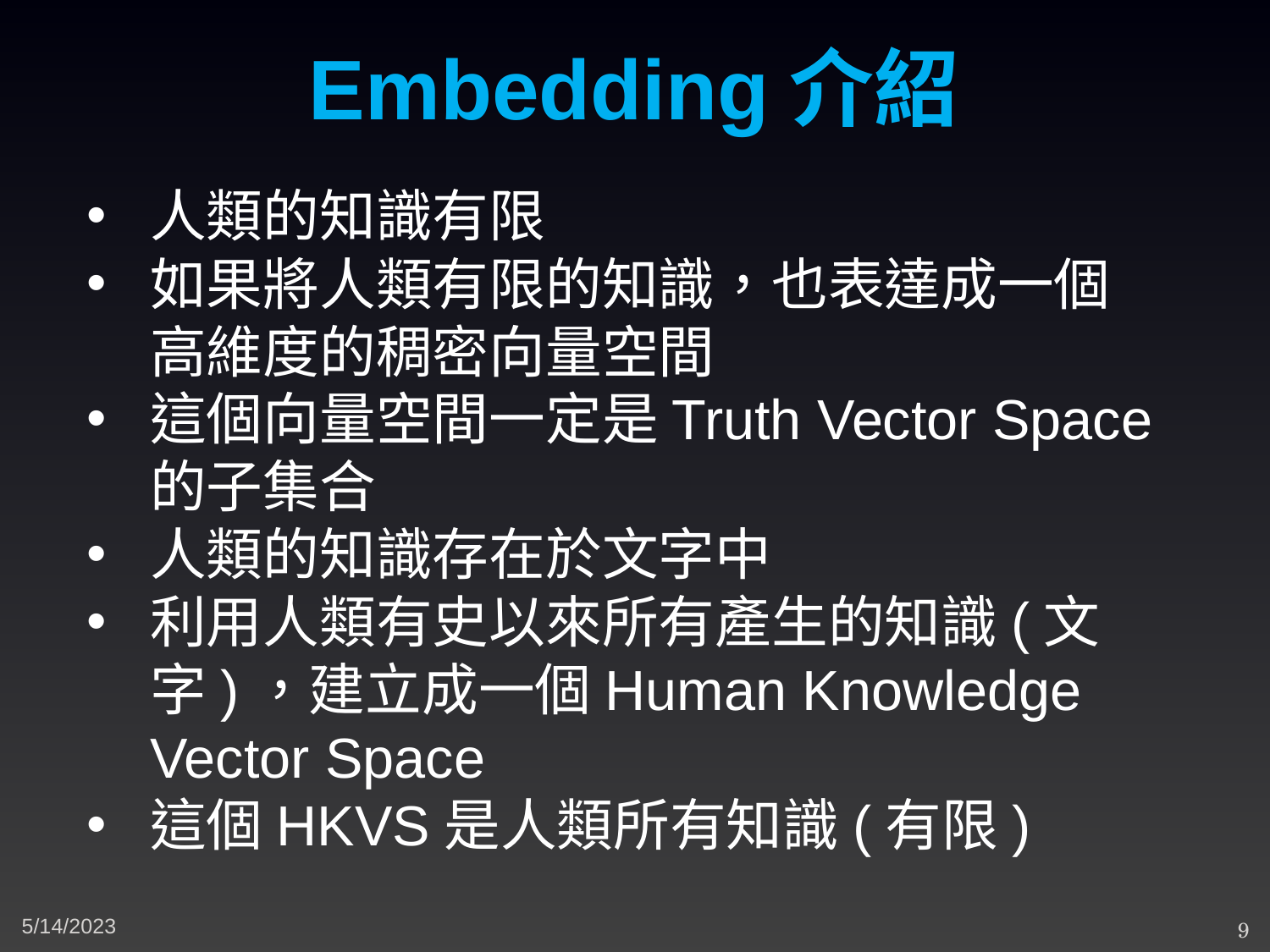

Embedding介紹
人類的知識有限
如果將人類有限的知識，也表達成一個高維度的稠密向量空間
這個向量空間一定是Truth Vector Space的子集合
人類的知識存在於文字中
利用人類有史以來所有產生的知識(文字)，建立成一個Human Knowledge Vector Space
這個HKVS是人類所有知識(有限)
5/14/2023
9